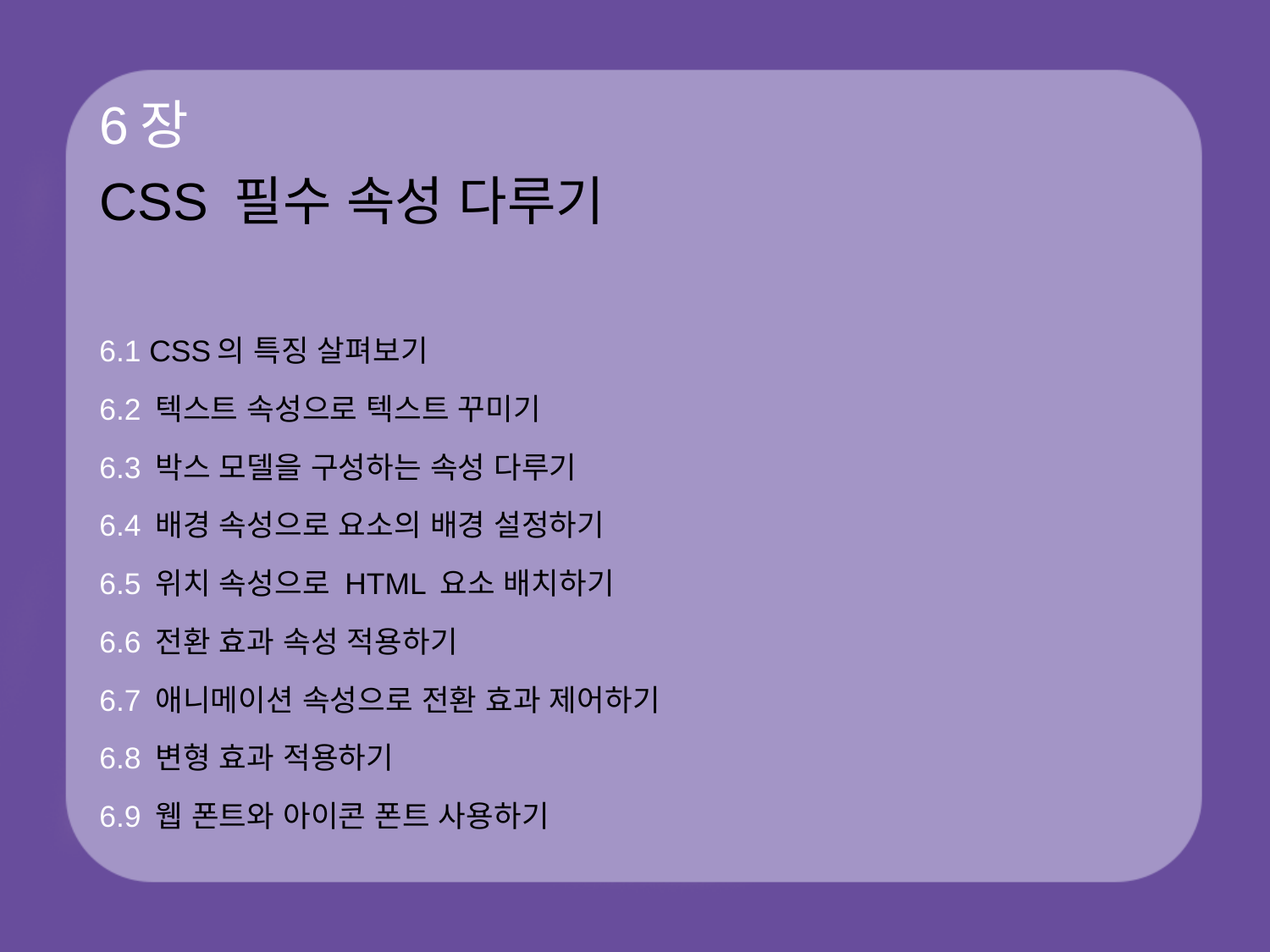

# 6장 CSS 필수 속성 다루기
6.1 CSS의 특징 살펴보기
6.2 텍스트 속성으로 텍스트 꾸미기
6.3 박스 모델을 구성하는 속성 다루기
6.4 배경 속성으로 요소의 배경 설정하기
6.5 위치 속성으로 HTML 요소 배치하기
6.6 전환 효과 속성 적용하기
6.7 애니메이션 속성으로 전환 효과 제어하기
6.8 변형 효과 적용하기
6.9 웹 폰트와 아이콘 폰트 사용하기